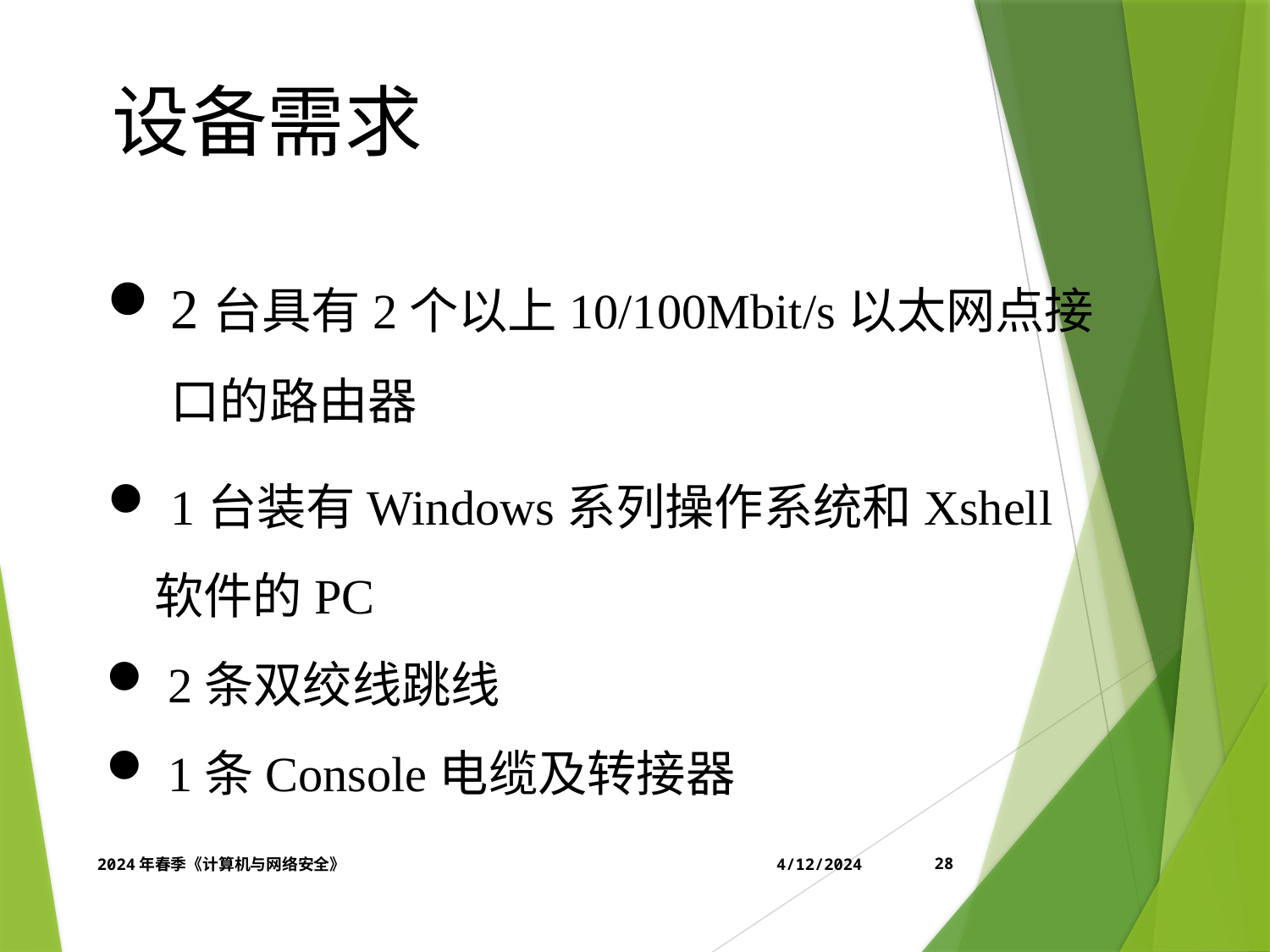

设备需求

2台具有2个以上10/100Mbit/s以太网点接 口的路由器
1台装有Windows系列操作系统和Xshell
软件的PC
2条双绞线跳线
1条Console电缆及转接器

2024年春季《计算机与网络安全》
4/12/2024
28